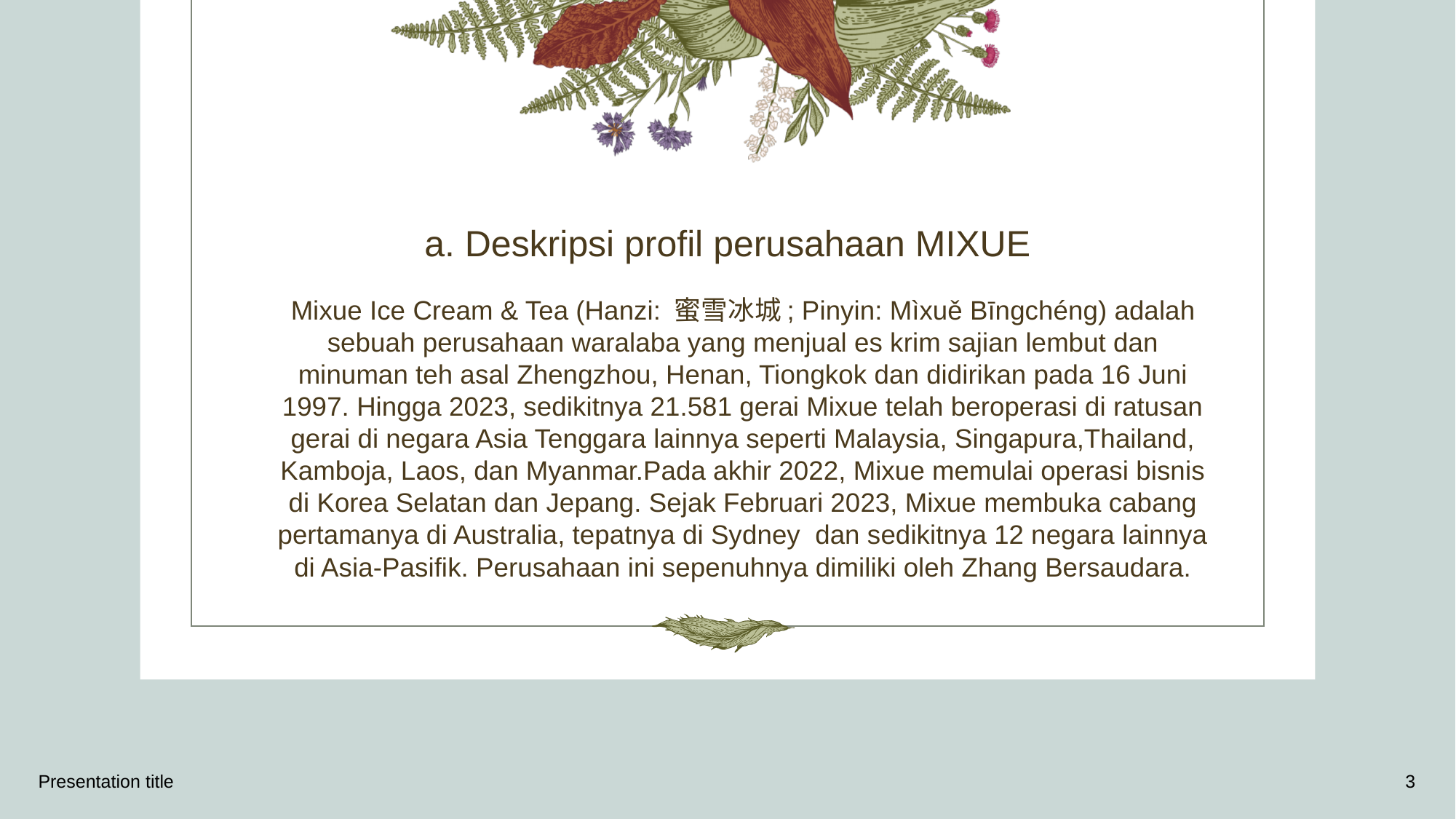

# a. Deskripsi profil perusahaan MIXUE
Mixue Ice Cream & Tea (Hanzi: 蜜雪冰城; Pinyin: Mìxuě Bīngchéng) adalah sebuah perusahaan waralaba yang menjual es krim sajian lembut dan minuman teh asal Zhengzhou, Henan, Tiongkok dan didirikan pada 16 Juni 1997. Hingga 2023, sedikitnya 21.581 gerai Mixue telah beroperasi di ratusan gerai di negara Asia Tenggara lainnya seperti Malaysia, Singapura,Thailand, Kamboja, Laos, dan Myanmar.Pada akhir 2022, Mixue memulai operasi bisnis di Korea Selatan dan Jepang. Sejak Februari 2023, Mixue membuka cabang pertamanya di Australia, tepatnya di Sydney  dan sedikitnya 12 negara lainnya di Asia-Pasifik. Perusahaan ini sepenuhnya dimiliki oleh Zhang Bersaudara.
Presentation title
3